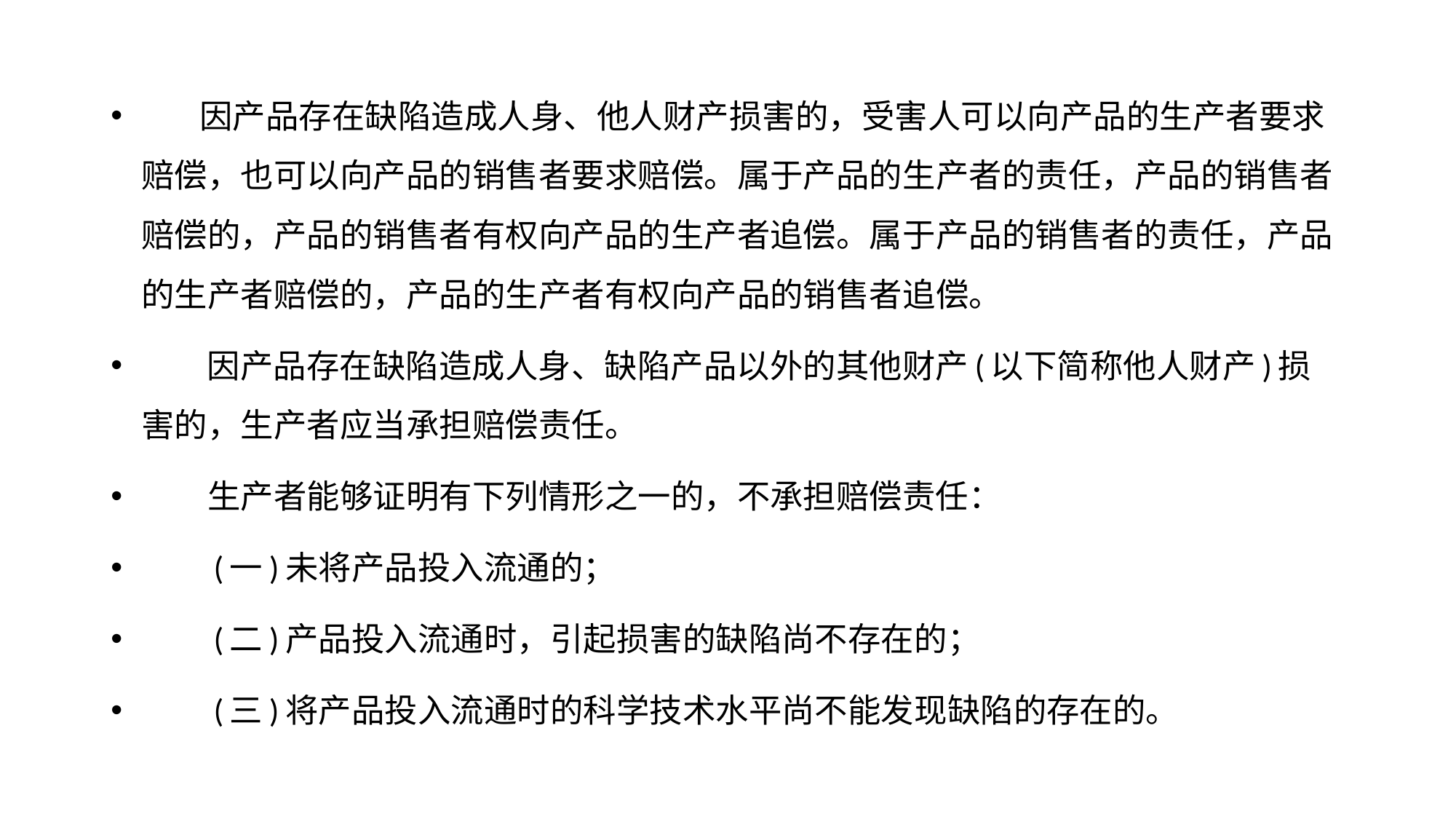

#
       因产品存在缺陷造成人身、他人财产损害的，受害人可以向产品的生产者要求赔偿，也可以向产品的销售者要求赔偿。属于产品的生产者的责任，产品的销售者赔偿的，产品的销售者有权向产品的生产者追偿。属于产品的销售者的责任，产品的生产者赔偿的，产品的生产者有权向产品的销售者追偿。
        因产品存在缺陷造成人身、缺陷产品以外的其他财产(以下简称他人财产)损害的，生产者应当承担赔偿责任。
　　生产者能够证明有下列情形之一的，不承担赔偿责任：
　　(一)未将产品投入流通的；
　　(二)产品投入流通时，引起损害的缺陷尚不存在的；
　　(三)将产品投入流通时的科学技术水平尚不能发现缺陷的存在的。